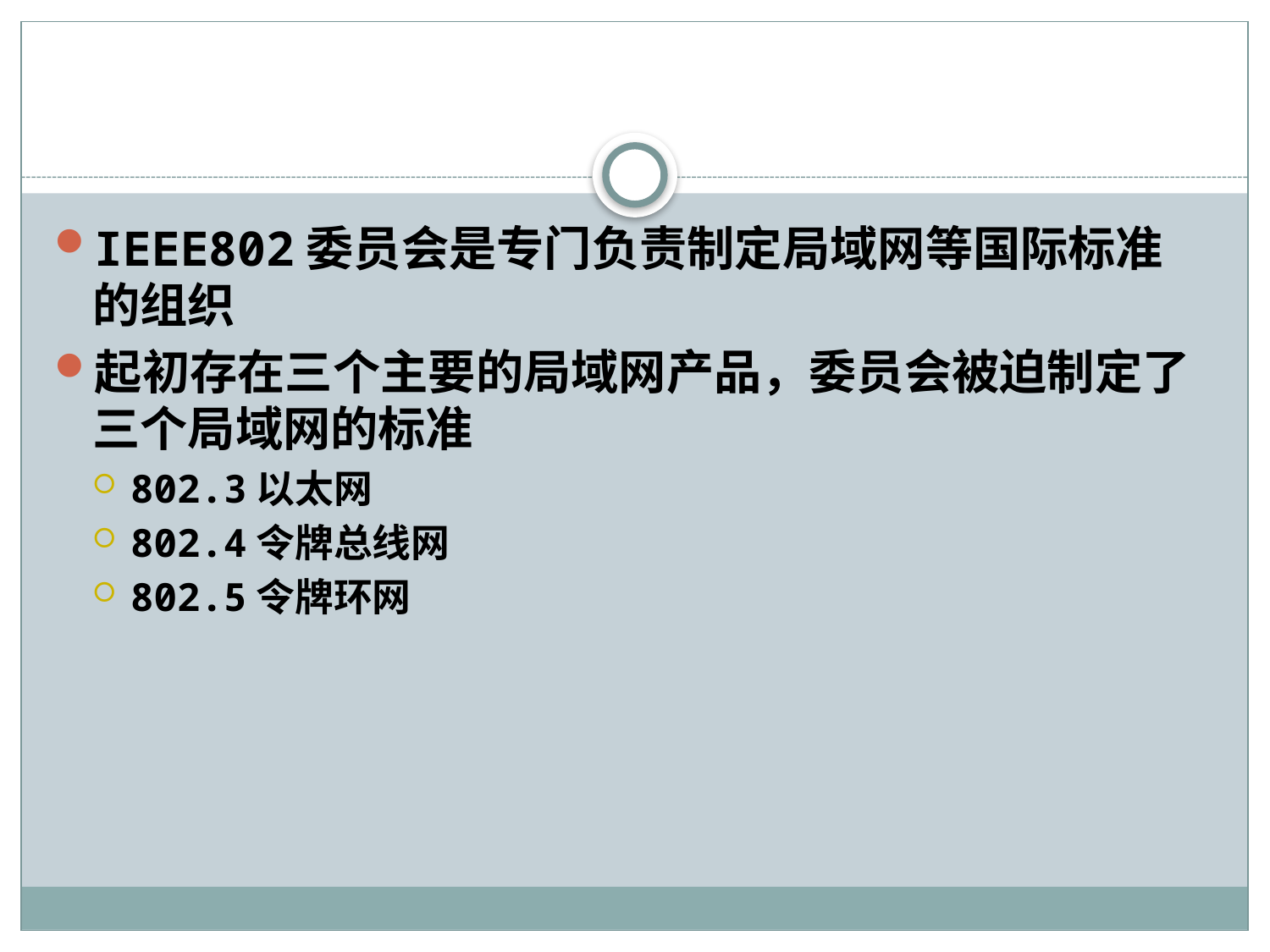

#
IEEE802委员会是专门负责制定局域网等国际标准的组织
起初存在三个主要的局域网产品，委员会被迫制定了三个局域网的标准
802.3以太网
802.4令牌总线网
802.5令牌环网